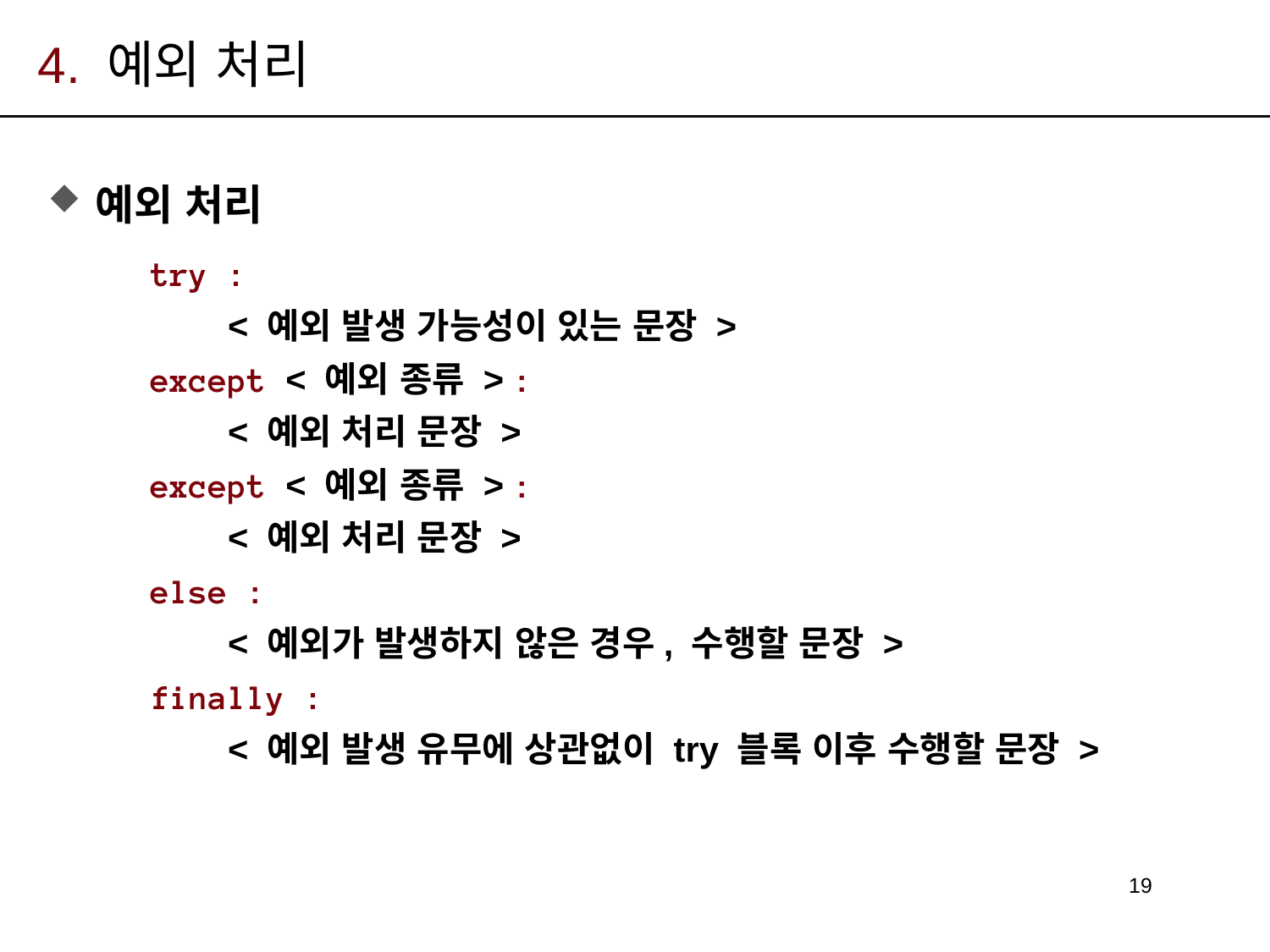

# 4. 예외 처리
예외 처리

try :
    < 예외 발생 가능성이 있는 문장 >
except < 예외 종류 > :
    < 예외 처리 문장 >
except < 예외 종류 > :
    < 예외 처리 문장 >
else :
    < 예외가 발생하지 않은 경우, 수행할 문장 >
finally :
    < 예외 발생 유무에 상관없이 try 블록 이후 수행할 문장 >
19